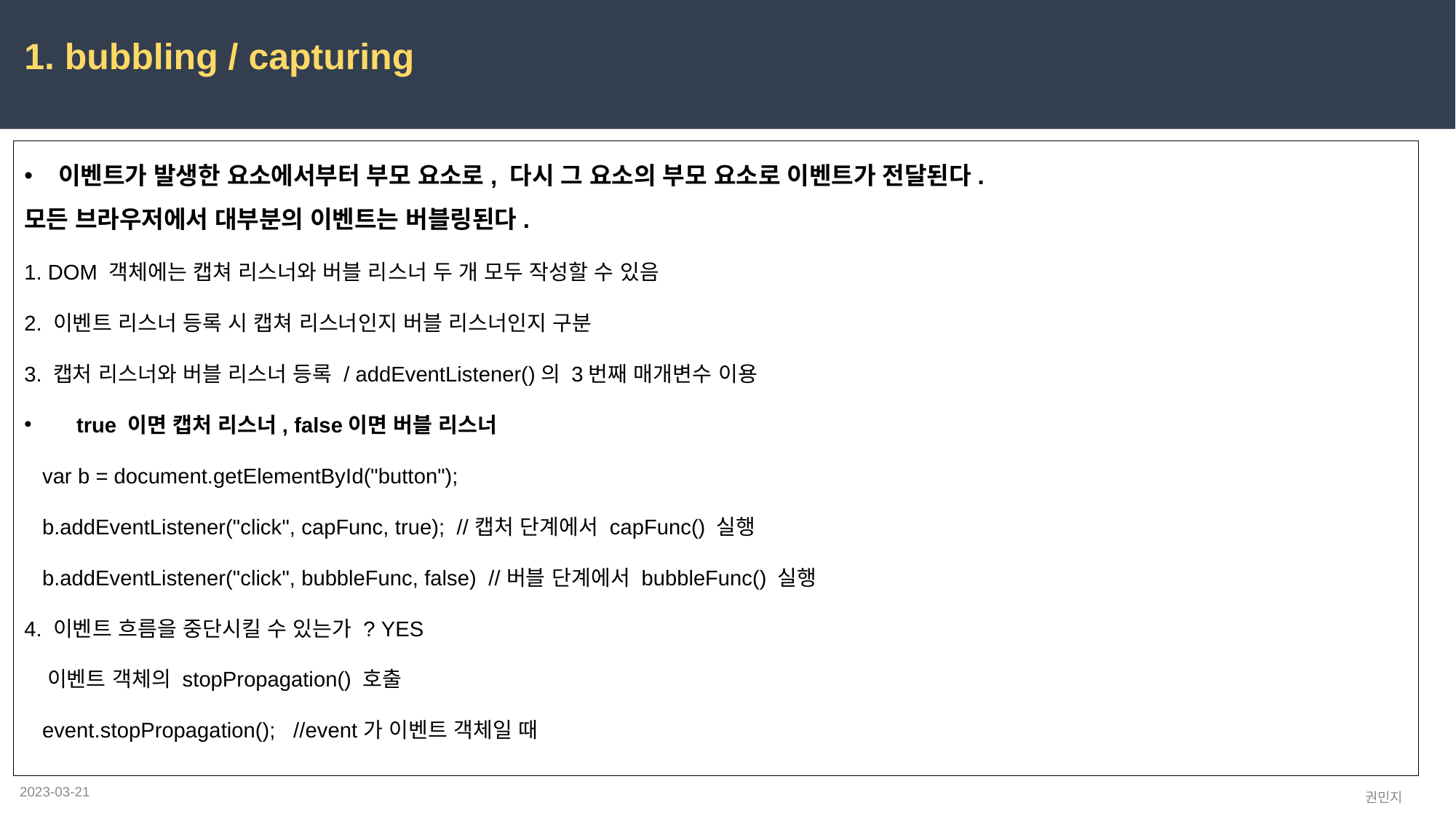

1. bubbling / capturing
이벤트가 발생한 요소에서부터 부모 요소로, 다시 그 요소의 부모 요소로 이벤트가 전달된다.
모든 브라우저에서 대부분의 이벤트는 버블링된다.
1. DOM 객체에는 캡쳐 리스너와 버블 리스너 두 개 모두 작성할 수 있음
2. 이벤트 리스너 등록 시 캡쳐 리스너인지 버블 리스너인지 구분
3. 캡처 리스너와 버블 리스너 등록 / addEventListener()의 3번째 매개변수 이용
   true 이면 캡처 리스너, false이면 버블 리스너
   var b = document.getElementById("button");
   b.addEventListener("click", capFunc, true);  //캡처 단계에서 capFunc() 실행
   b.addEventListener("click", bubbleFunc, false)  //버블 단계에서 bubbleFunc() 실행
4. 이벤트 흐름을 중단시킬 수 있는가 ? YES
   이벤트 객체의 stopPropagation() 호출
   event.stopPropagation();   //event가 이벤트 객체일 때
2023-03-21
권민지